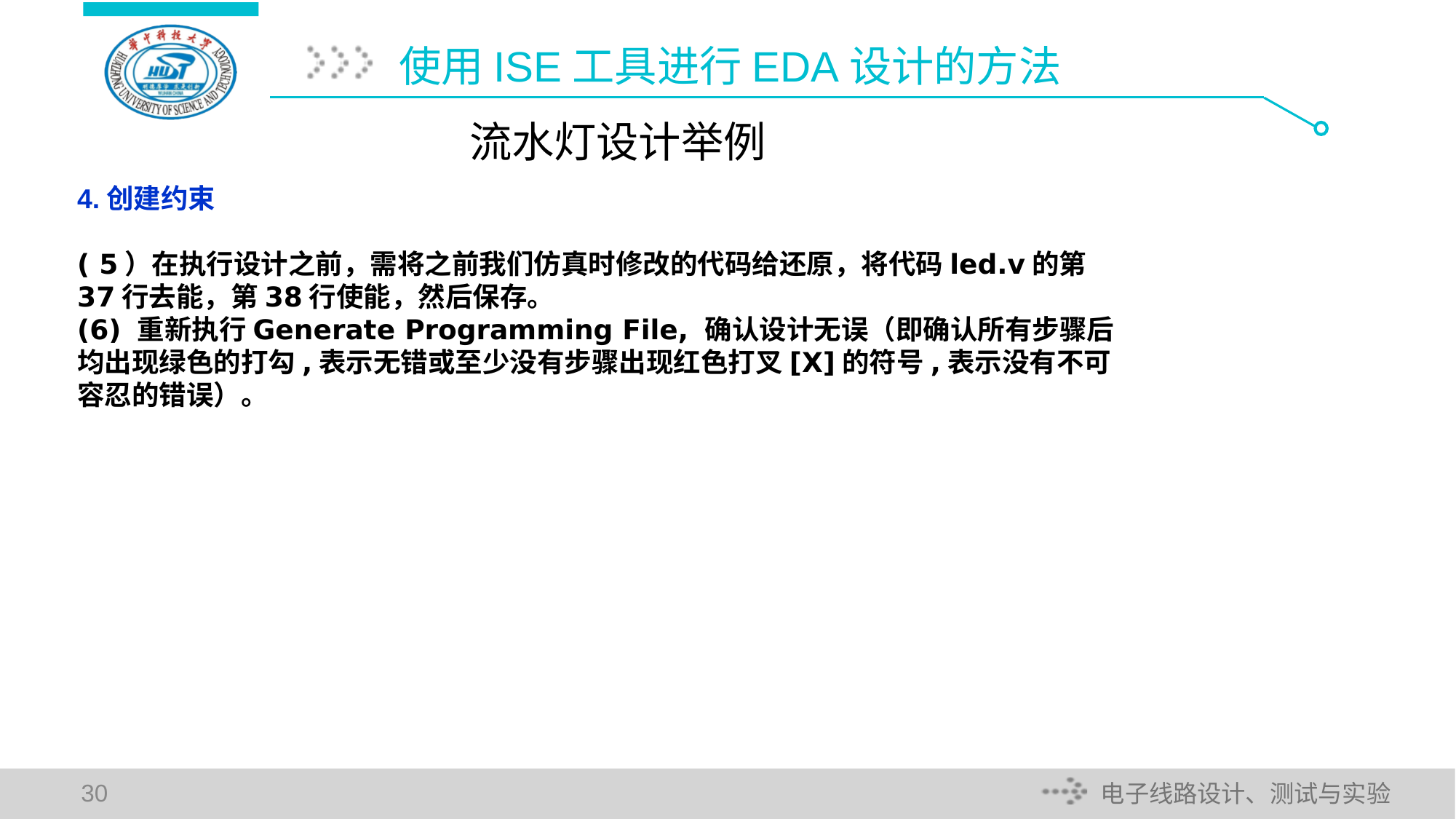

# 使用ISE工具进行EDA设计的方法
流水灯设计举例
4.创建约束

( 5）在执行设计之前，需将之前我们仿真时修改的代码给还原，将代码led.v的第37行去能，第38行使能，然后保存。
(6) 重新执行Generate Programming File, 确认设计无误（即确认所有步骤后均出现绿色的打勾,表示无错或至少没有步骤出现红色打叉[X]的符号,表示没有不可容忍的错误）。

30